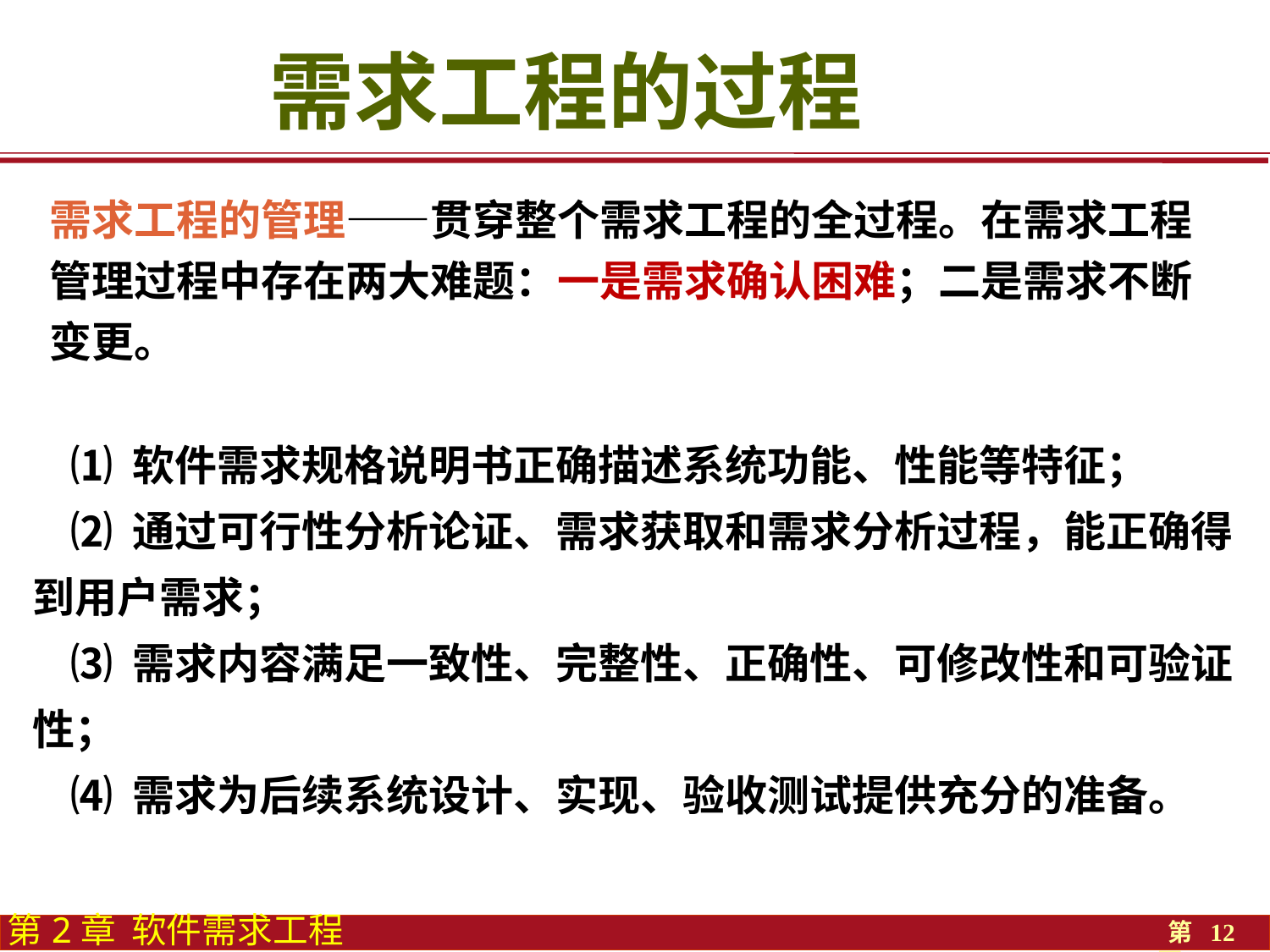

需求工程的过程
需求工程的管理——贯穿整个需求工程的全过程。在需求工程管理过程中存在两大难题：一是需求确认困难；二是需求不断变更。
⑴ 软件需求规格说明书正确描述系统功能、性能等特征；
⑵ 通过可行性分析论证、需求获取和需求分析过程，能正确得到用户需求；
⑶ 需求内容满足一致性、完整性、正确性、可修改性和可验证性；
⑷ 需求为后续系统设计、实现、验收测试提供充分的准备。